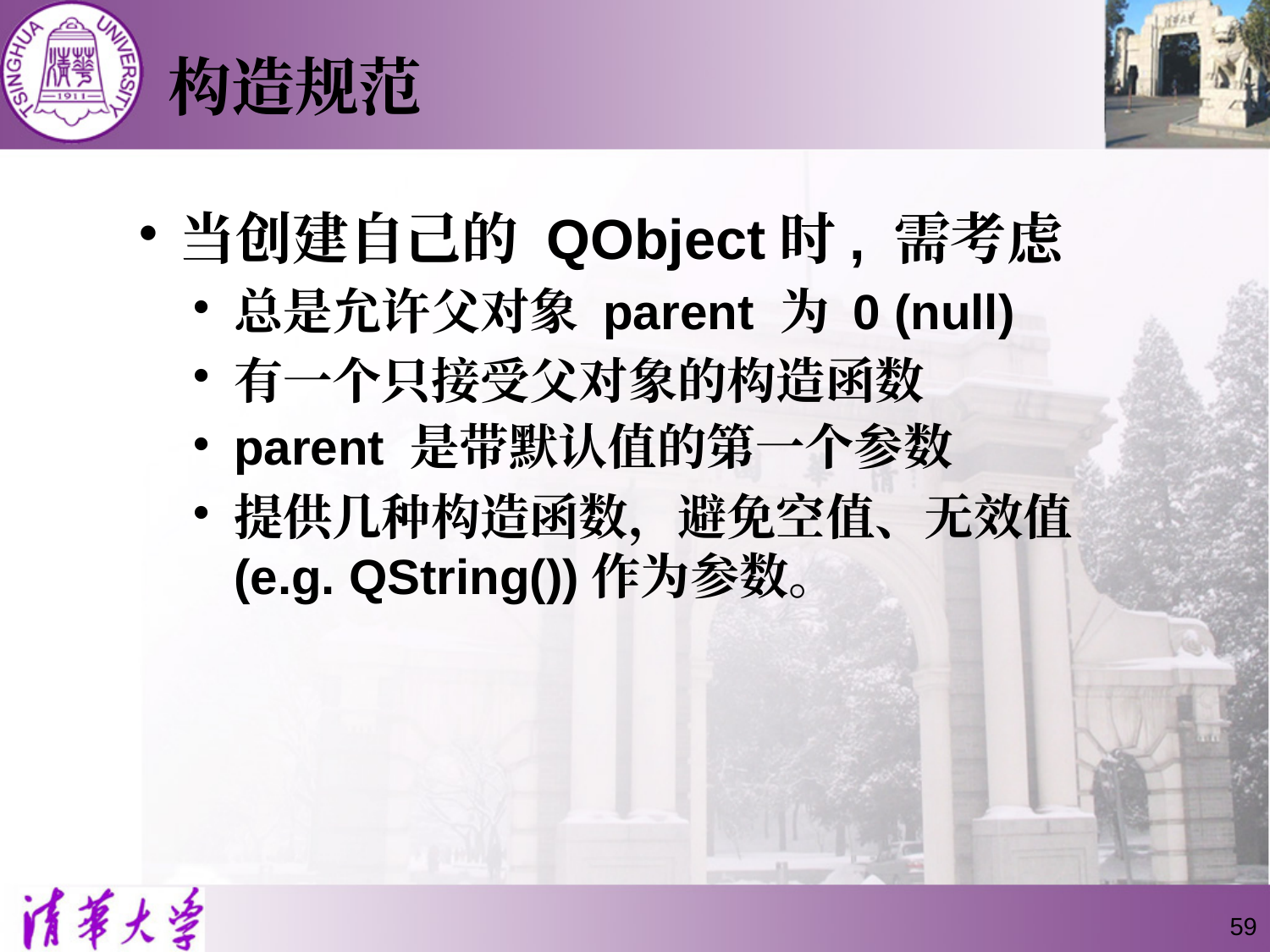

# 构造规范
当创建自己的 QObject时, 需考虑
总是允许父对象 parent 为 0 (null)
有一个只接受父对象的构造函数
parent 是带默认值的第一个参数
提供几种构造函数，避免空值、无效值(e.g. QString())作为参数。
59